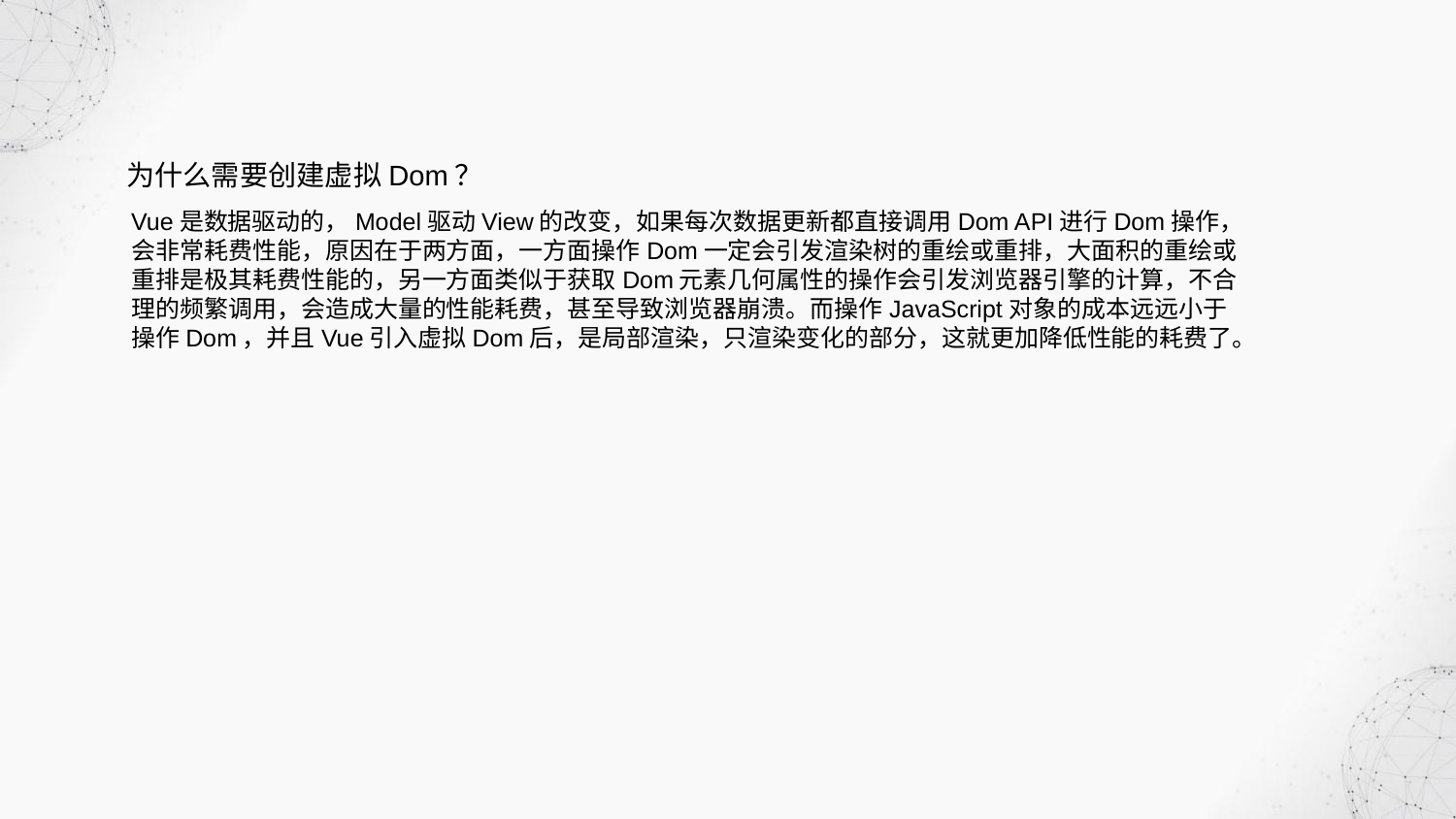

为什么需要创建虚拟Dom？
Vue是数据驱动的，Model驱动View的改变，如果每次数据更新都直接调用Dom API进行Dom操作，会非常耗费性能，原因在于两方面，一方面操作Dom一定会引发渲染树的重绘或重排，大面积的重绘或重排是极其耗费性能的，另一方面类似于获取Dom元素几何属性的操作会引发浏览器引擎的计算，不合理的频繁调用，会造成大量的性能耗费，甚至导致浏览器崩溃。而操作JavaScript对象的成本远远小于操作Dom，并且Vue引入虚拟Dom后，是局部渲染，只渲染变化的部分，这就更加降低性能的耗费了。